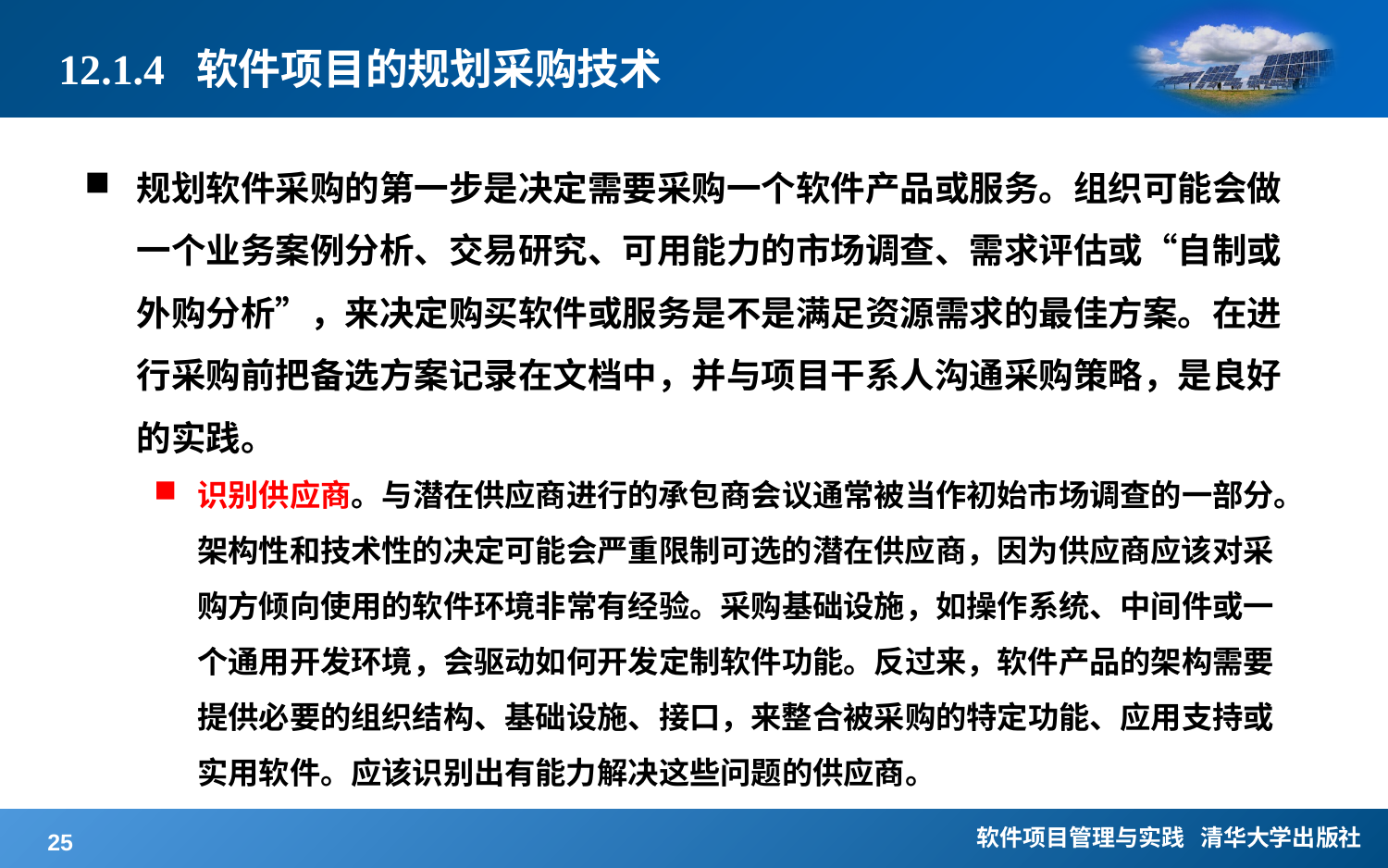

# 12.1.4  软件项目的规划采购技术
规划软件采购的第一步是决定需要采购一个软件产品或服务。组织可能会做一个业务案例分析、交易研究、可用能力的市场调查、需求评估或“自制或外购分析”，来决定购买软件或服务是不是满足资源需求的最佳方案。在进行采购前把备选方案记录在文档中，并与项目干系人沟通采购策略，是良好的实践。
识别供应商。与潜在供应商进行的承包商会议通常被当作初始市场调查的一部分。架构性和技术性的决定可能会严重限制可选的潜在供应商，因为供应商应该对采购方倾向使用的软件环境非常有经验。采购基础设施，如操作系统、中间件或一个通用开发环境，会驱动如何开发定制软件功能。反过来，软件产品的架构需要提供必要的组织结构、基础设施、接口，来整合被采购的特定功能、应用支持或实用软件。应该识别出有能力解决这些问题的供应商。